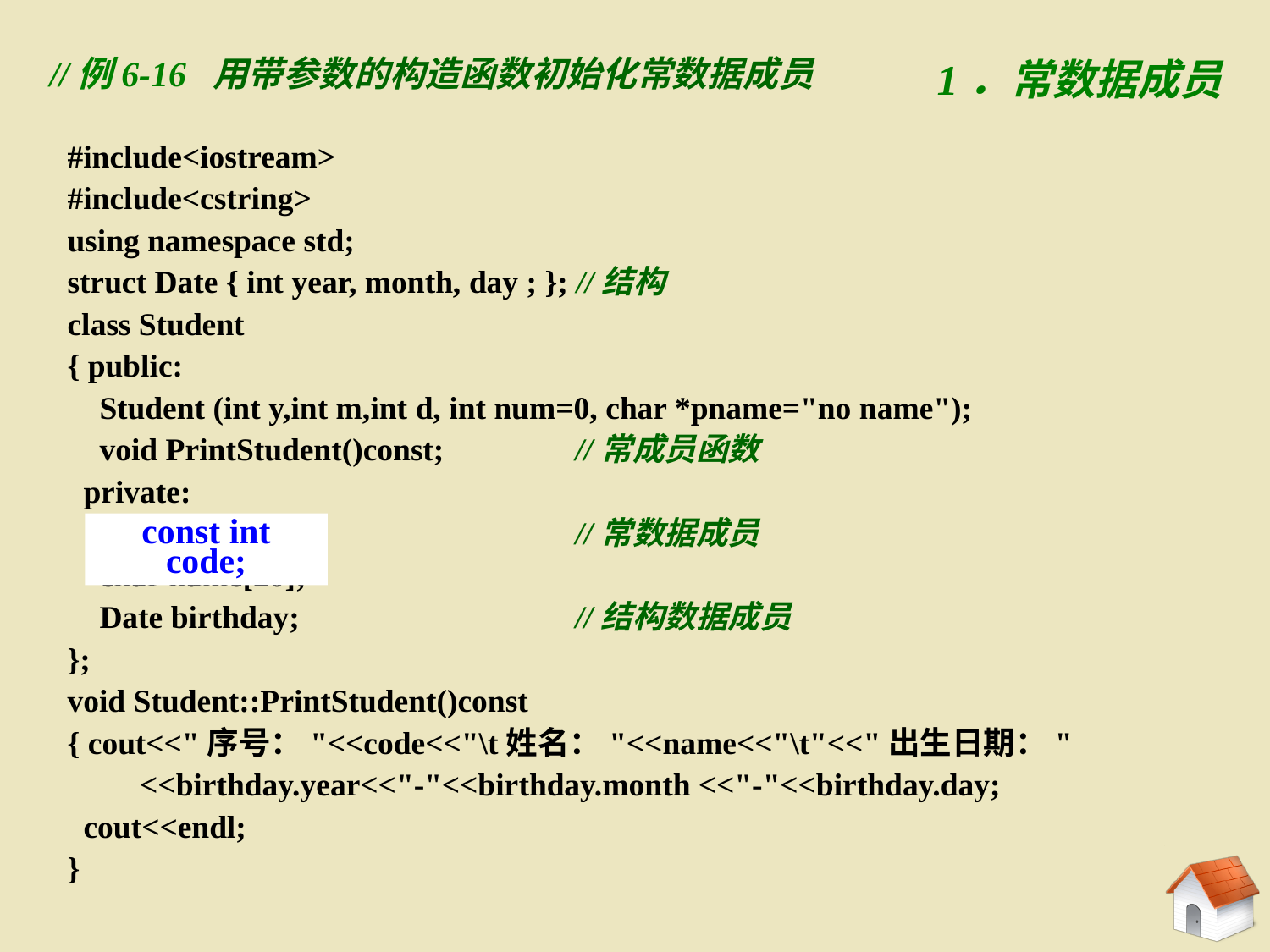

# 6.3.1  常成员
1．常数据成员
//例6-16  用带参数的构造函数初始化常数据成员
#include<iostream>
#include<cstring>
using namespace std;
struct Date { int year, month, day ; }; //结构
class Student
{ public:
    Student (int y,int m,int d, int num=0, char *pname="no name");
    void PrintStudent()const;		//常成员函数
  private:
    const int code;			//常数据成员
    char name[20];
    Date birthday;			//结构数据成员
};
void Student::PrintStudent()const
{ cout<<"序号："<<code<<"\t姓名："<<name<<"\t"<<"出生日期："
         <<birthday.year<<"-"<<birthday.month <<"-"<<birthday.day;
  cout<<endl;
}
const int code;